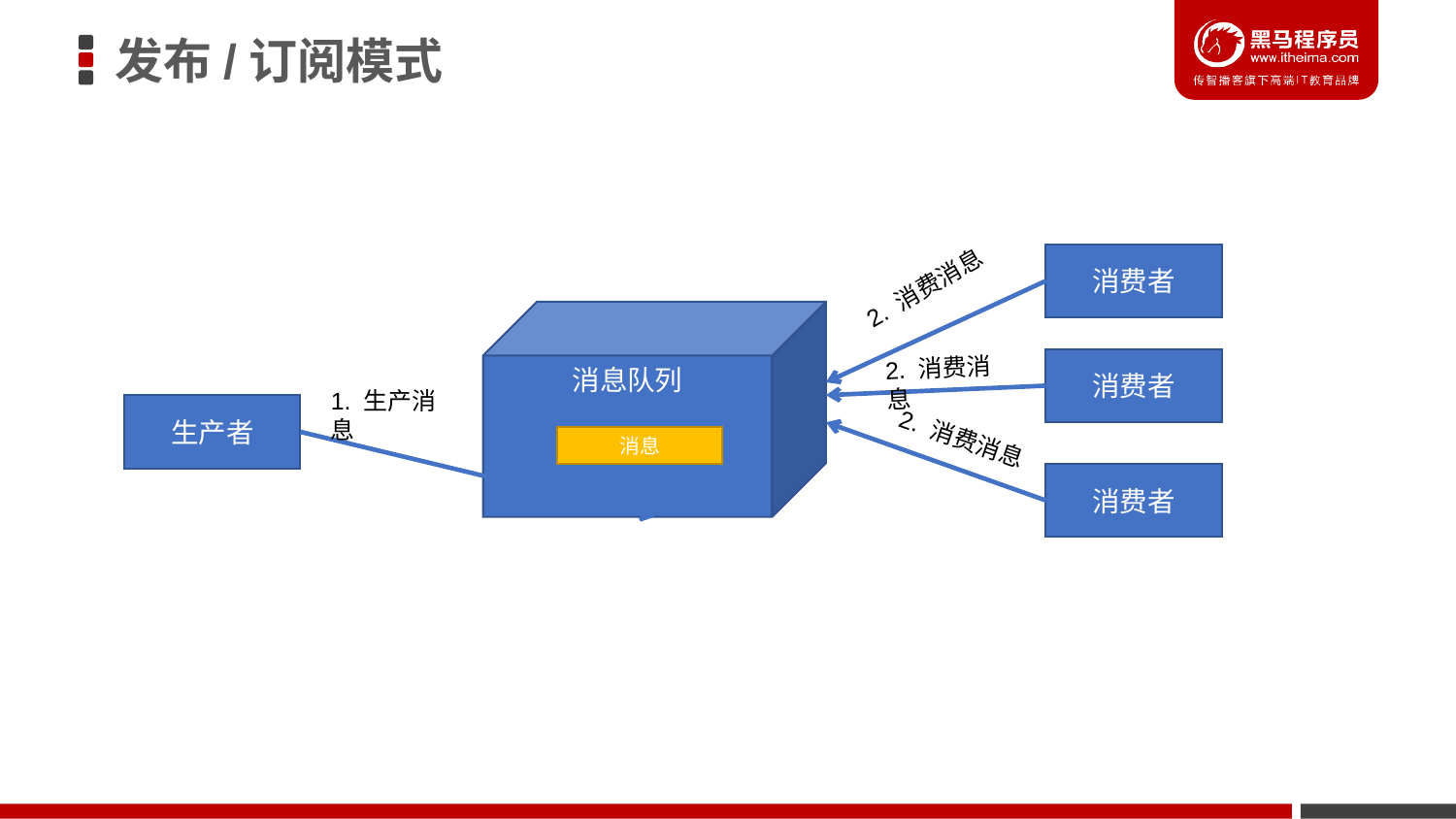

# 发布/订阅模式
消费者
2. 消费消息
消息队列
2. 消费消息

消费者
1. 生产消息
生产者
2. 消费消息

消息
消费者